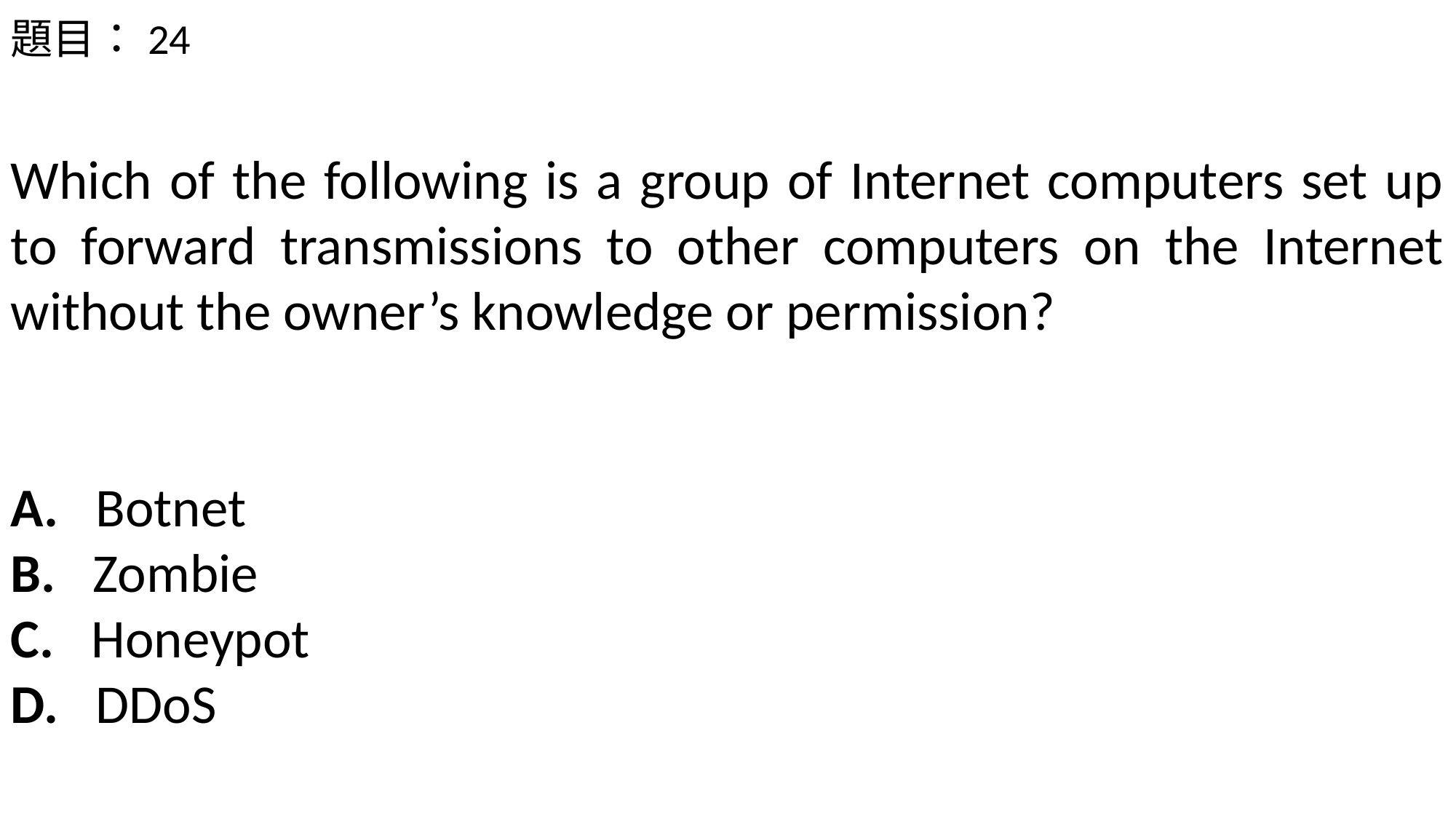

題目：24

Which of the following is a group of Internet computers set up to forward transmissions to other computers on the Internet without the owner’s knowledge or permission?

A.   Botnet
B.   Zombie
C.   Honeypot
D.   DDoS